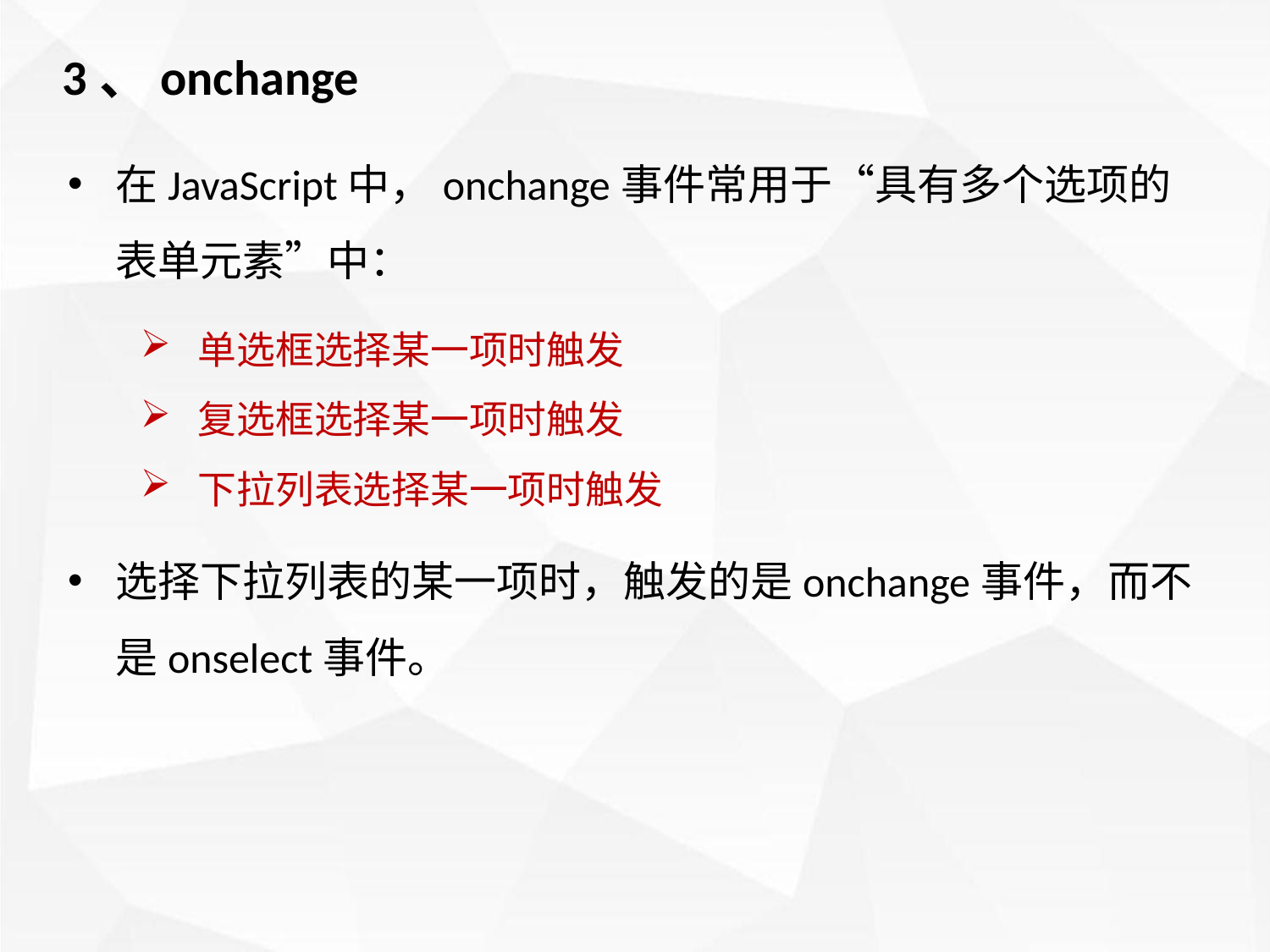

3、onchange
在JavaScript中，onchange事件常用于“具有多个选项的表单元素”中：
 单选框选择某一项时触发
 复选框选择某一项时触发
 下拉列表选择某一项时触发
选择下拉列表的某一项时，触发的是onchange事件，而不是onselect事件。